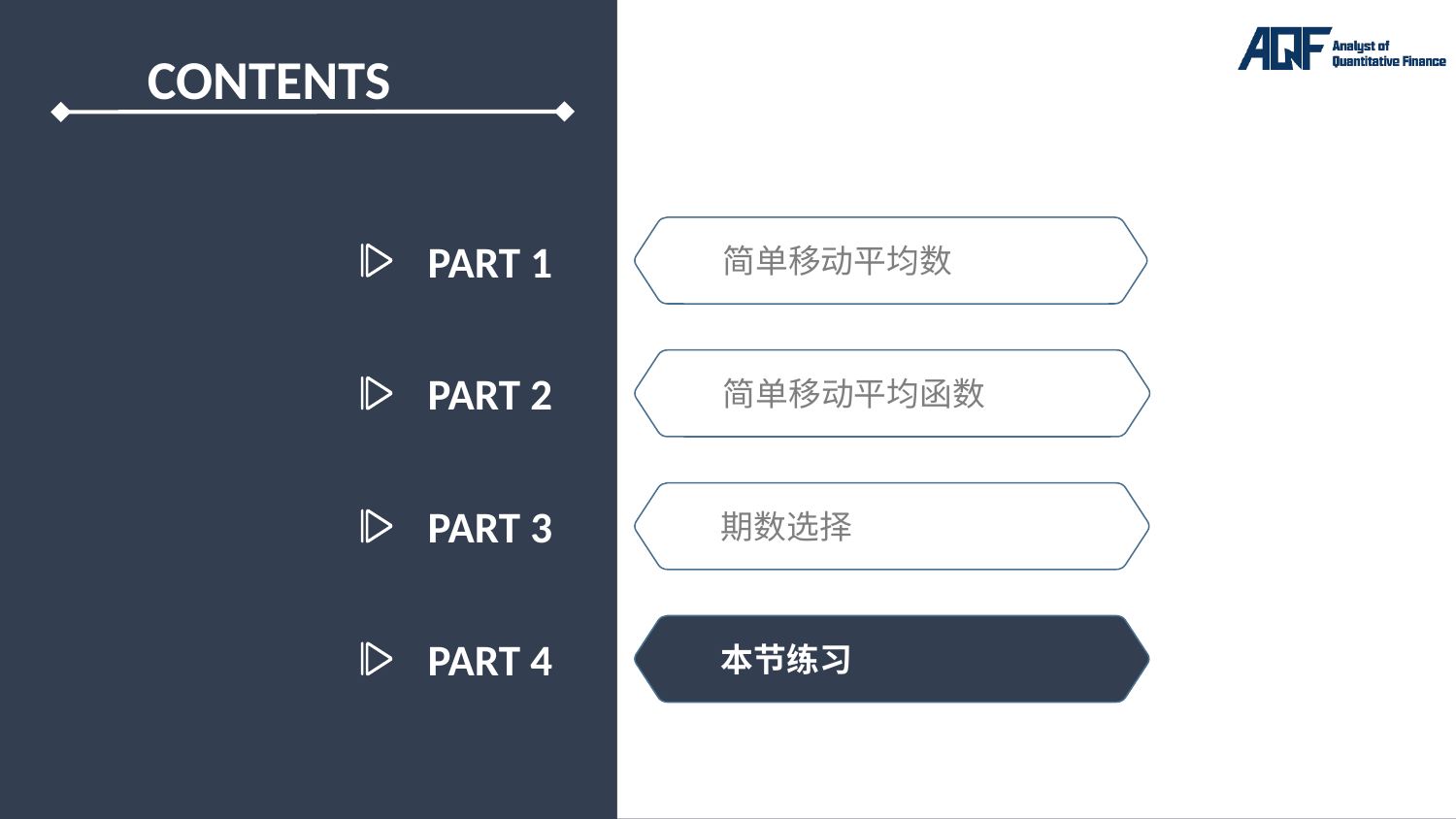

PART 1
简单移动平均数

PART 2
简单移动平均函数

PART 3
期数选择

PART 4
本节练习